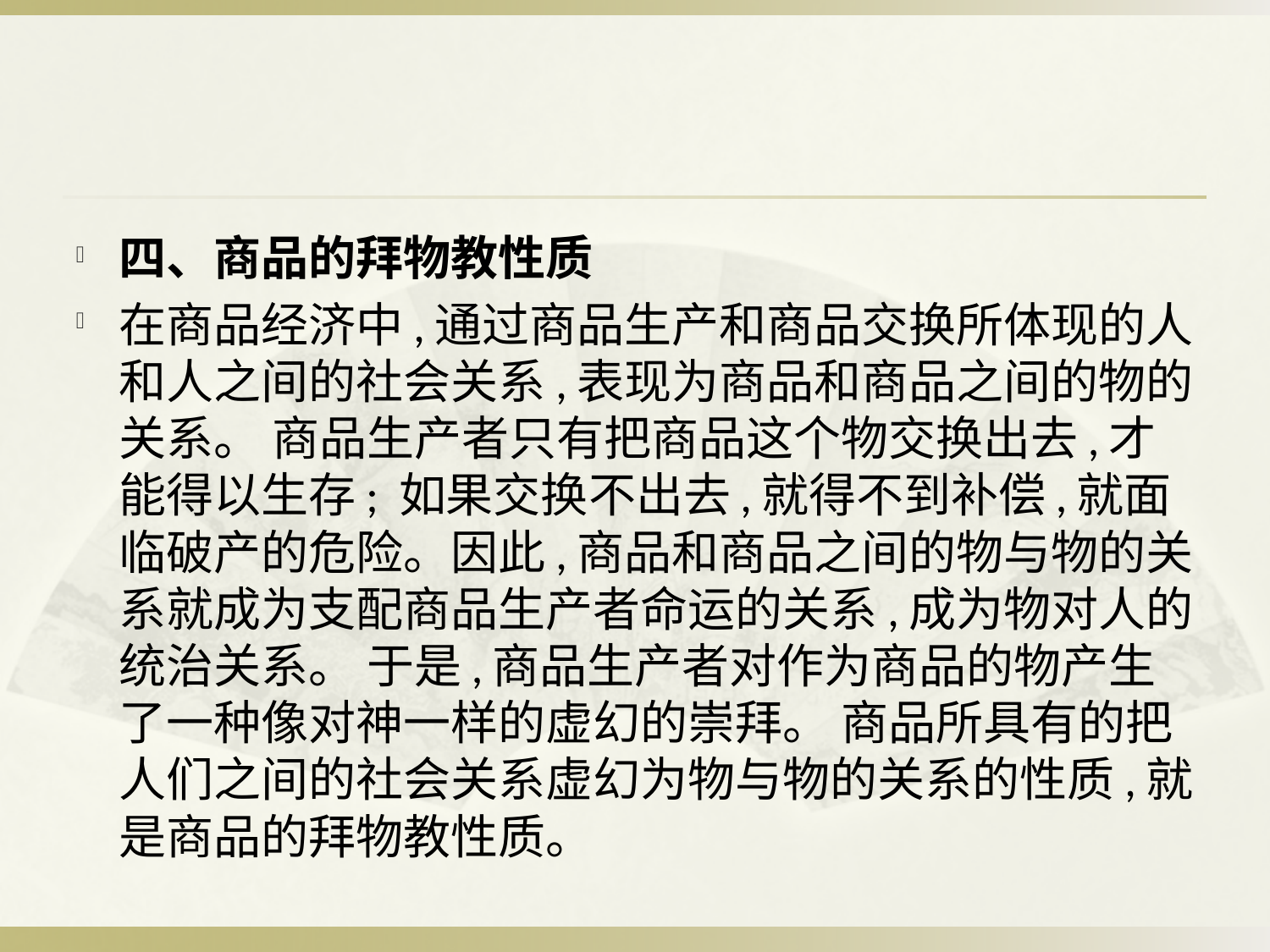

#
四、商品的拜物教性质
在商品经济中,通过商品生产和商品交换所体现的人和人之间的社会关系,表现为商品和商品之间的物的关系。 商品生产者只有把商品这个物交换出去,才能得以生存; 如果交换不出去,就得不到补偿,就面临破产的危险。因此,商品和商品之间的物与物的关系就成为支配商品生产者命运的关系,成为物对人的统治关系。 于是,商品生产者对作为商品的物产生了一种像对神一样的虚幻的崇拜。 商品所具有的把人们之间的社会关系虚幻为物与物的关系的性质,就是商品的拜物教性质。